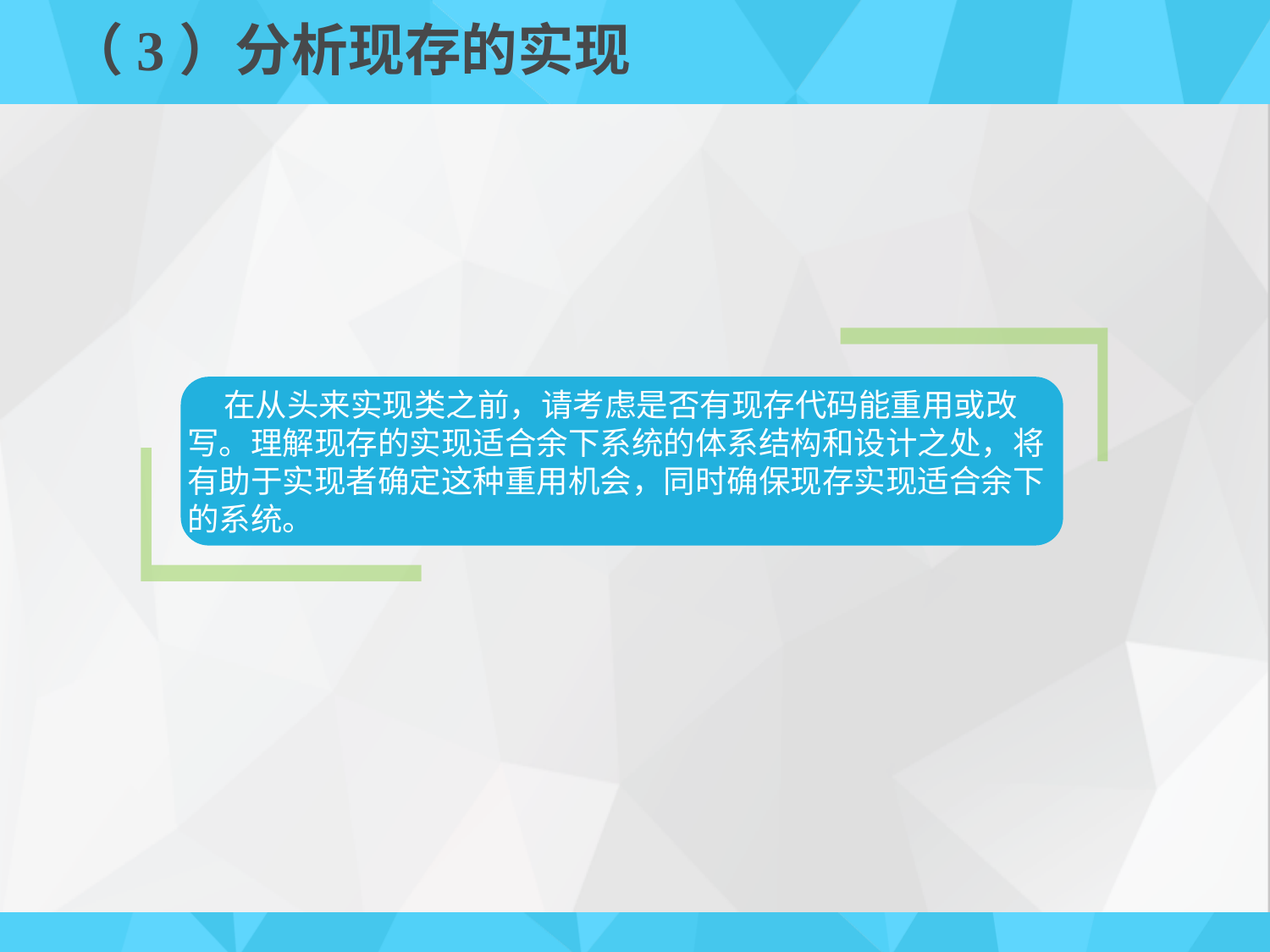

# （3）分析现存的实现

    在从头来实现类之前，请考虑是否有现存代码能重用或改写。理解现存的实现适合余下系统的体系结构和设计之处，将有助于实现者确定这种重用机会，同时确保现存实现适合余下的系统。